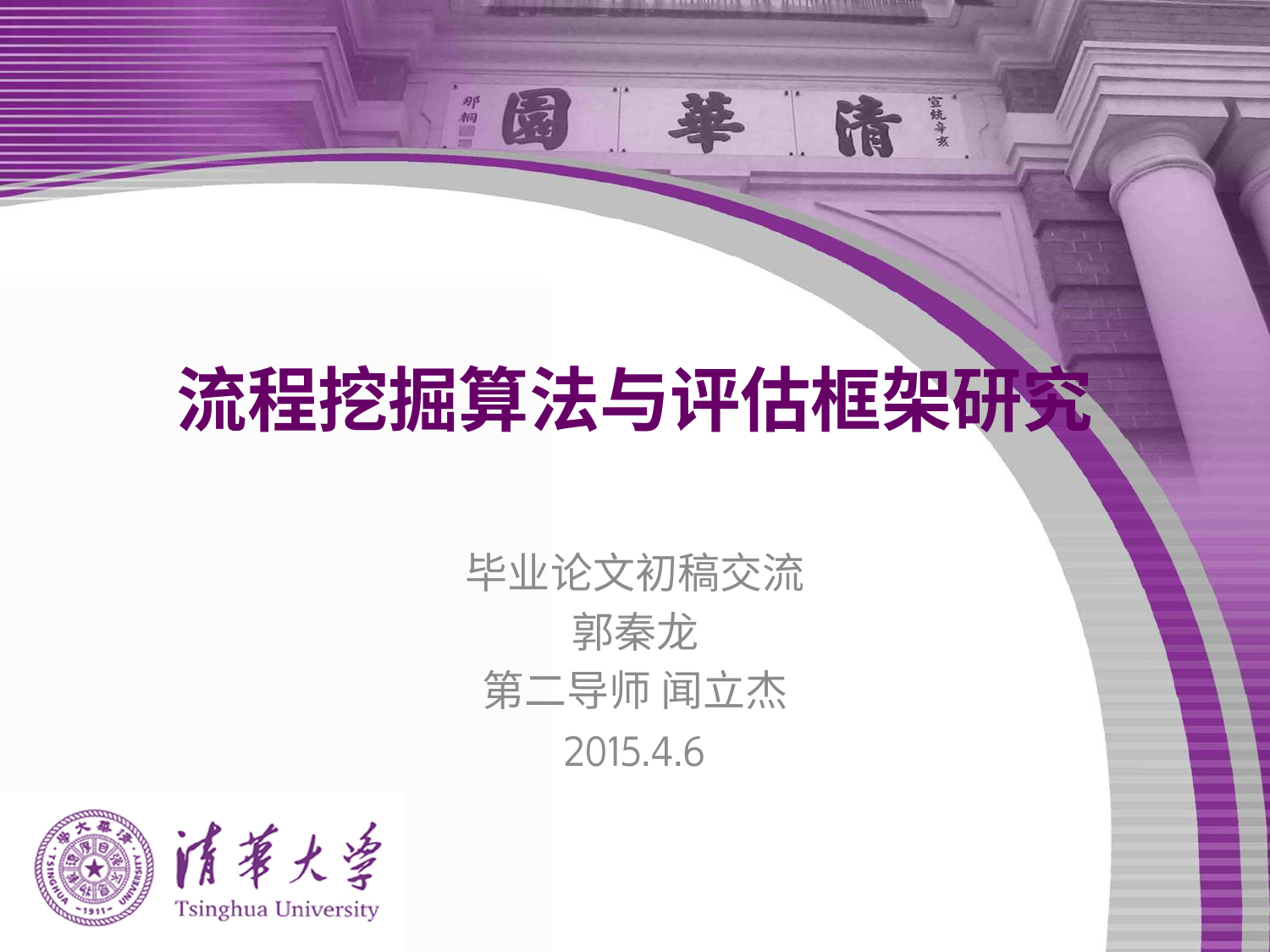

# 流程挖掘算法与评估框架研究
毕业论文初稿交流
郭秦龙
第二导师 闻立杰
2015.4.6